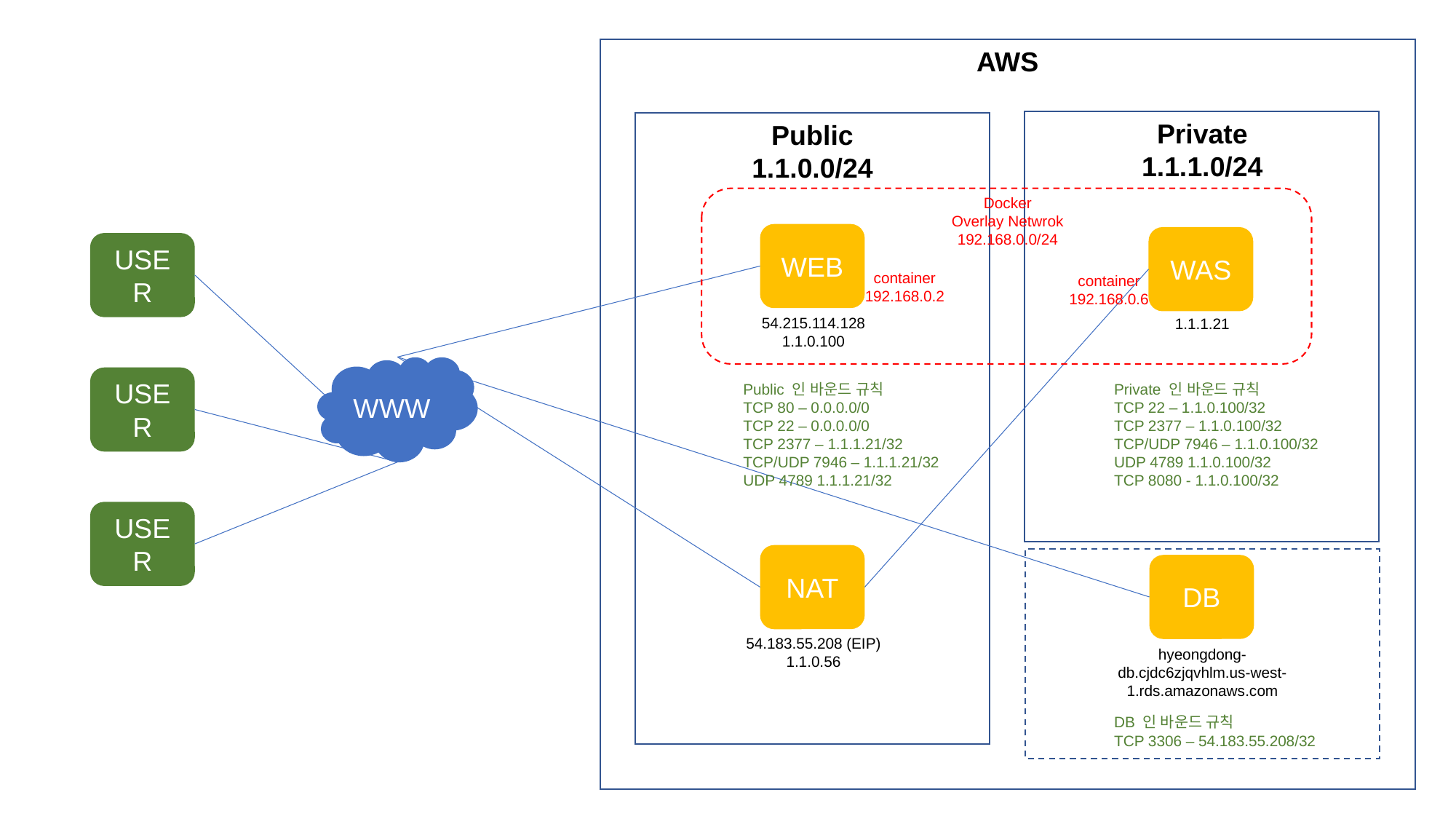

AWS

Private
1.1.1.0/24

Public
1.1.0.0/24
Docker
Overlay Netwrok
192.168.0.0/24

WEB
WAS
USER
container
192.168.0.2
container
192.168.0.6
54.215.114.128
1.1.0.100
1.1.1.21
WWW
USER
Private 인 바운드 규칙
TCP 22 – 1.1.0.100/32
TCP 2377 – 1.1.0.100/32
TCP/UDP 7946 – 1.1.0.100/32
UDP 4789 1.1.0.100/32
TCP 8080 - 1.1.0.100/32
Public 인 바운드 규칙
TCP 80 – 0.0.0.0/0
TCP 22 – 0.0.0.0/0
TCP 2377 – 1.1.1.21/32
TCP/UDP 7946 – 1.1.1.21/32
UDP 4789 1.1.1.21/32
USER
NAT

DB
54.183.55.208 (EIP)
1.1.0.56
hyeongdong-db.cjdc6zjqvhlm.us-west-1.rds.amazonaws.com
DB 인 바운드 규칙
TCP 3306 – 54.183.55.208/32